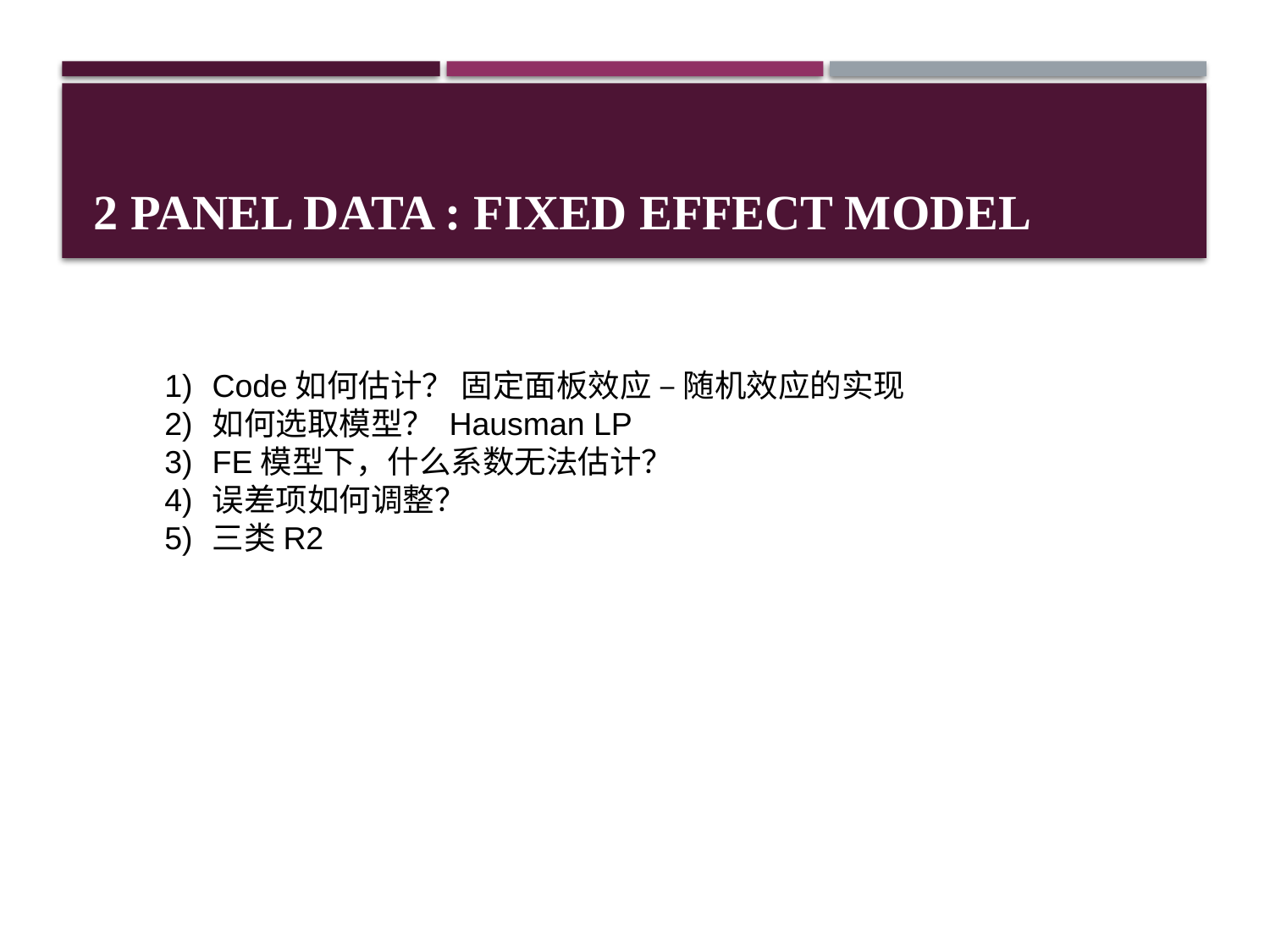

# 2 Panel data : Fixed effect model
Code如何估计？ 固定面板效应 – 随机效应的实现
如何选取模型？ Hausman LP
FE模型下，什么系数无法估计？
误差项如何调整？
三类R2